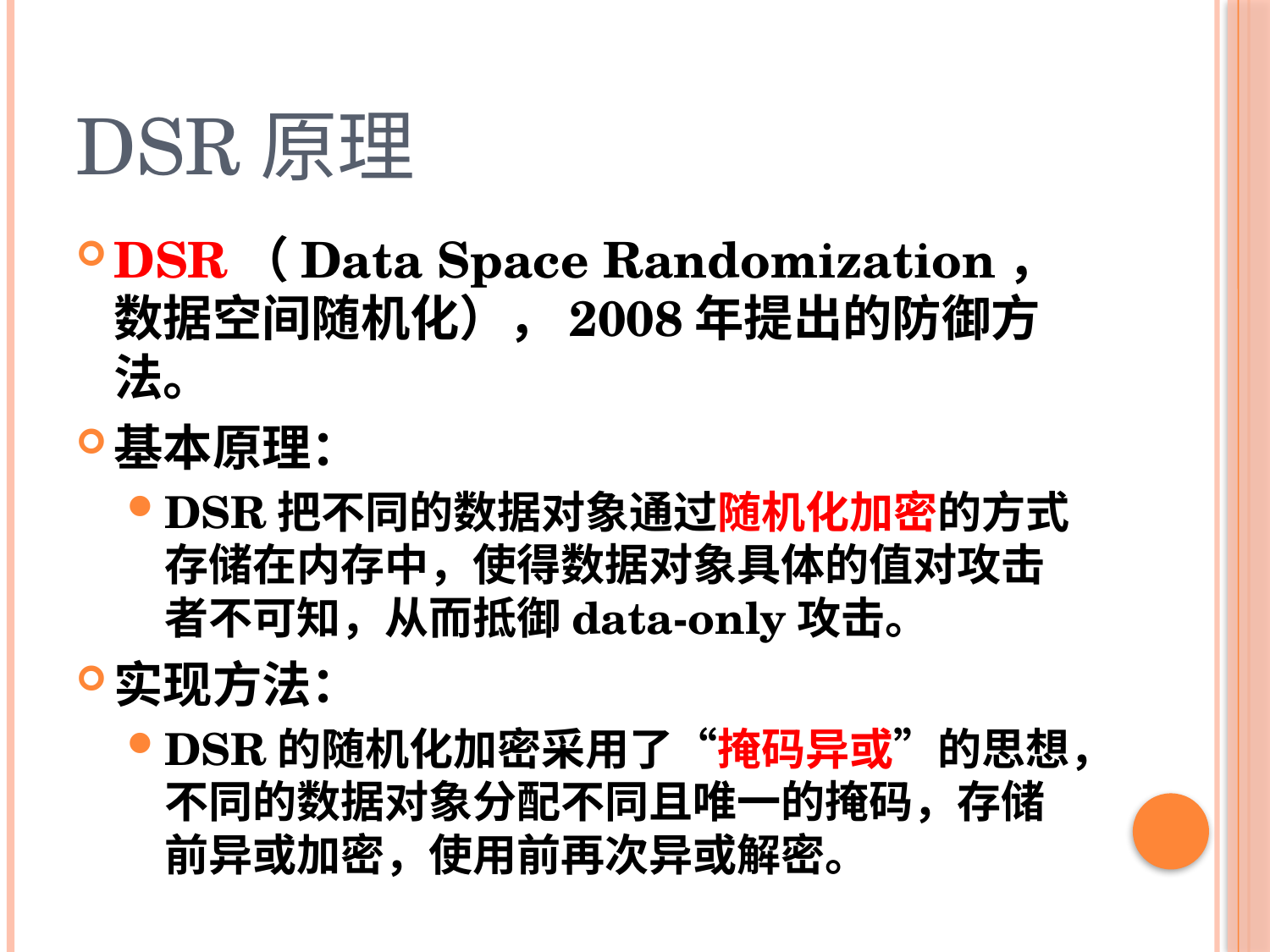

# DSR原理
DSR（Data Space Randomization，数据空间随机化），2008年提出的防御方法。
基本原理：
DSR把不同的数据对象通过随机化加密的方式存储在内存中，使得数据对象具体的值对攻击者不可知，从而抵御data-only攻击。
实现方法：
DSR的随机化加密采用了“掩码异或”的思想，不同的数据对象分配不同且唯一的掩码，存储前异或加密，使用前再次异或解密。